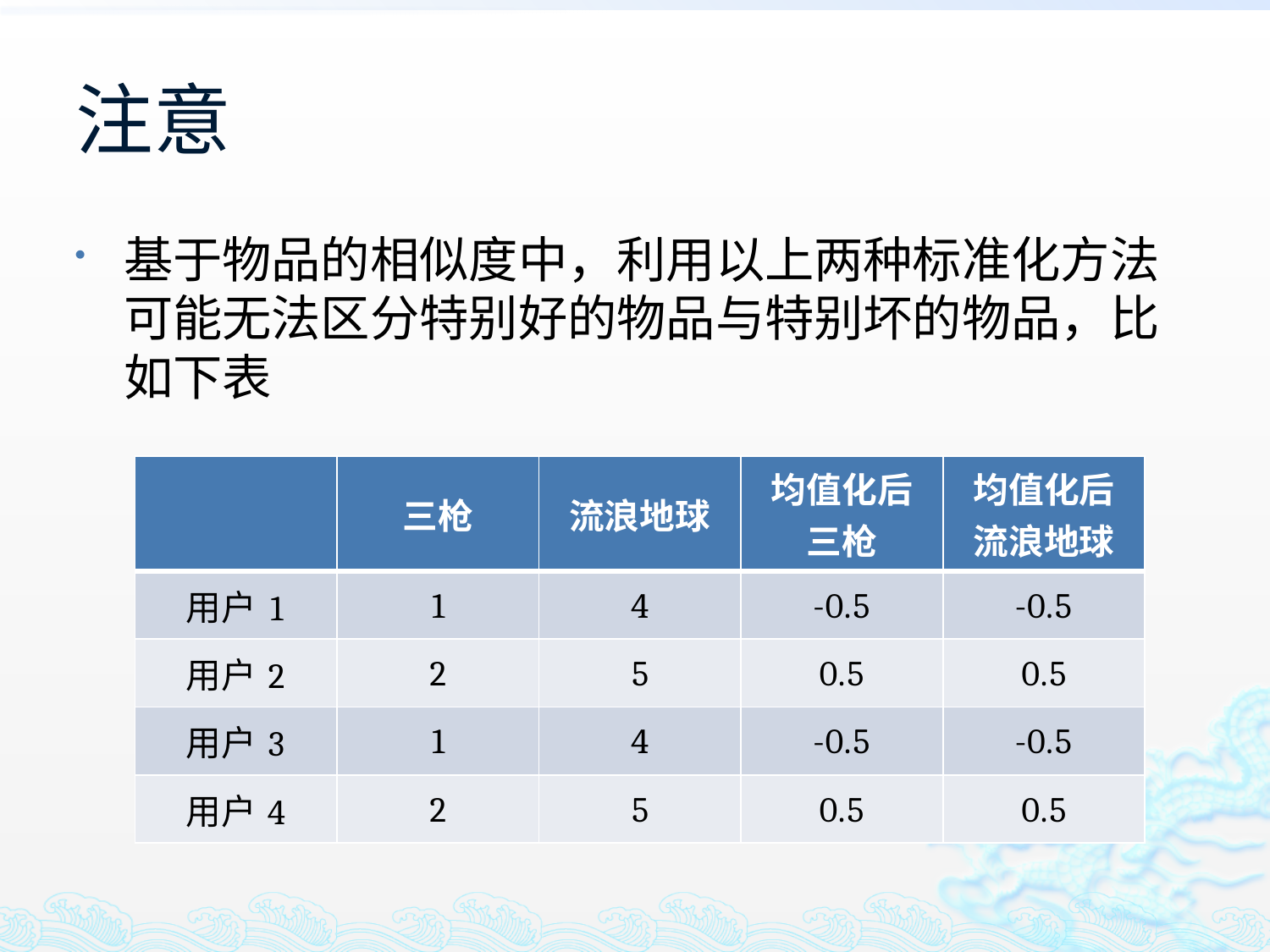

# 注意
基于物品的相似度中，利用以上两种标准化方法可能无法区分特别好的物品与特别坏的物品，比如下表
|  | 三枪 | 流浪地球 | 均值化后三枪 | 均值化后流浪地球 |
| --- | --- | --- | --- | --- |
| 用户1 | 1 | 4 | -0.5 | -0.5 |
| 用户2 | 2 | 5 | 0.5 | 0.5 |
| 用户3 | 1 | 4 | -0.5 | -0.5 |
| 用户4 | 2 | 5 | 0.5 | 0.5 |